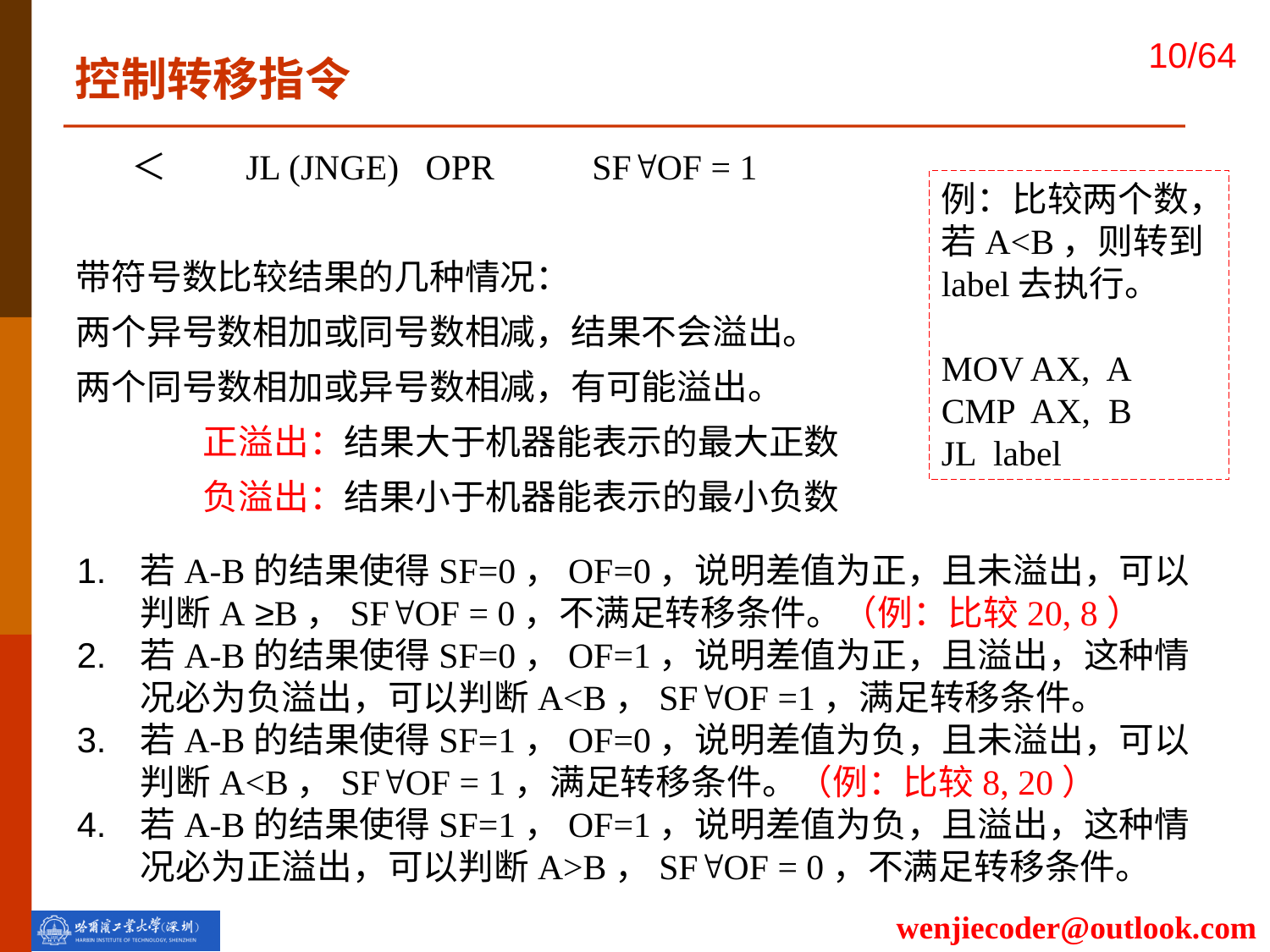

控制转移指令
      ＜         JL (JNGE)   OPR           SF∀OF = 1

带符号数比较结果的几种情况：
两个异号数相加或同号数相减，结果不会溢出。
两个同号数相加或异号数相减，有可能溢出。
	正溢出：结果大于机器能表示的最大正数
	负溢出：结果小于机器能表示的最小负数
例：比较两个数，若A<B，则转到label去执行。

MOV AX,  A
CMP  AX,  B
JL  label
若A-B的结果使得SF=0，OF=0，说明差值为正，且未溢出，可以判断A ≥B，SF∀OF = 0，不满足转移条件。（例：比较20, 8）
若A-B的结果使得SF=0，OF=1，说明差值为正，且溢出，这种情况必为负溢出，可以判断A<B，SF∀OF =1，满足转移条件。
若A-B的结果使得SF=1，OF=0，说明差值为负，且未溢出，可以判断A<B，SF∀OF = 1，满足转移条件。（例：比较8, 20）
若A-B的结果使得SF=1，OF=1，说明差值为负，且溢出，这种情况必为正溢出，可以判断A>B，SF∀OF = 0，不满足转移条件。